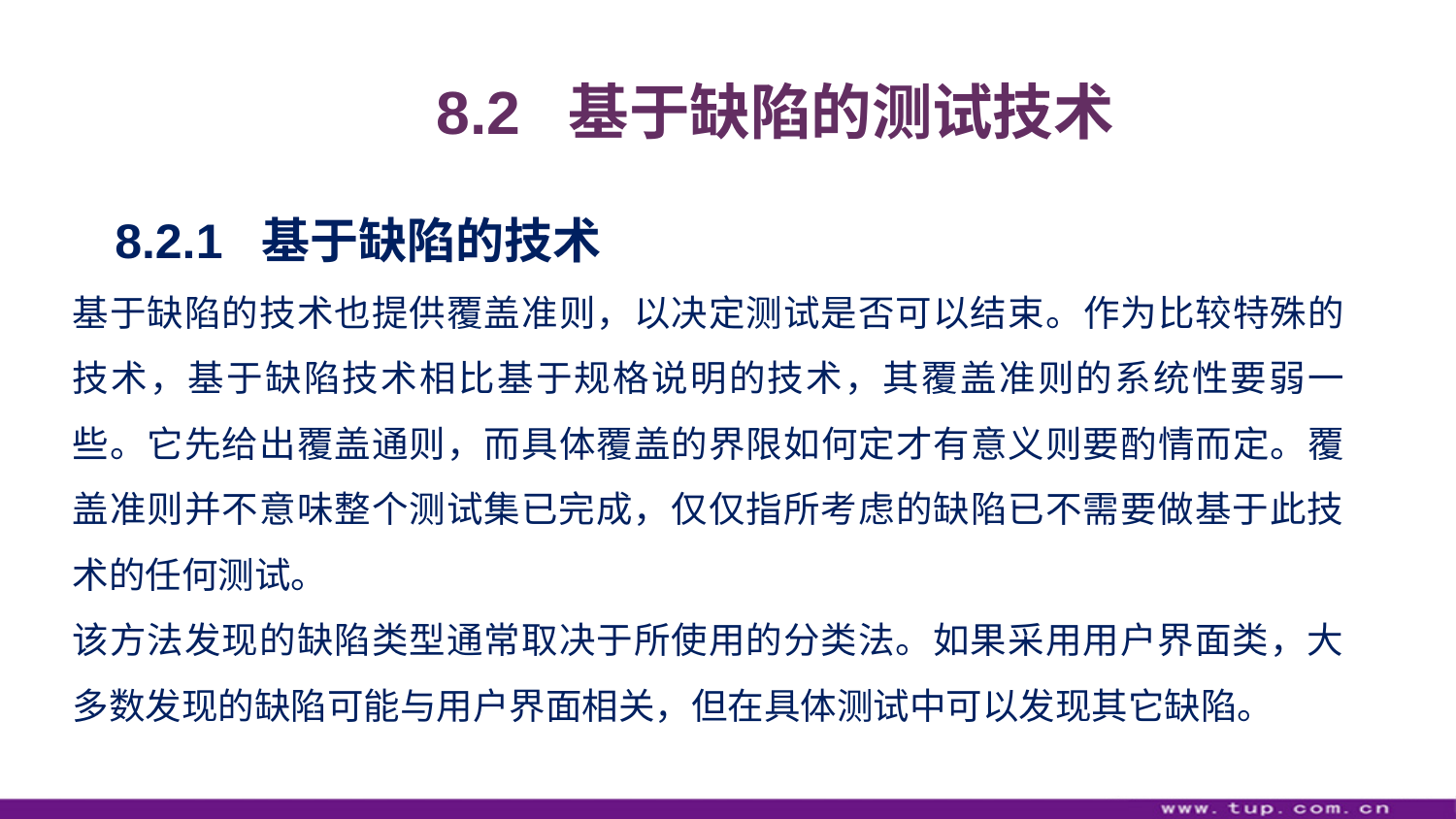

8.2  基于缺陷的测试技术

8.2.1  基于缺陷的技术
基于缺陷的技术也提供覆盖准则，以决定测试是否可以结束。作为比较特殊的技术，基于缺陷技术相比基于规格说明的技术，其覆盖准则的系统性要弱一些。它先给出覆盖通则，而具体覆盖的界限如何定才有意义则要酌情而定。覆盖准则并不意味整个测试集已完成，仅仅指所考虑的缺陷已不需要做基于此技术的任何测试。
该方法发现的缺陷类型通常取决于所使用的分类法。如果采用用户界面类，大多数发现的缺陷可能与用户界面相关，但在具体测试中可以发现其它缺陷。